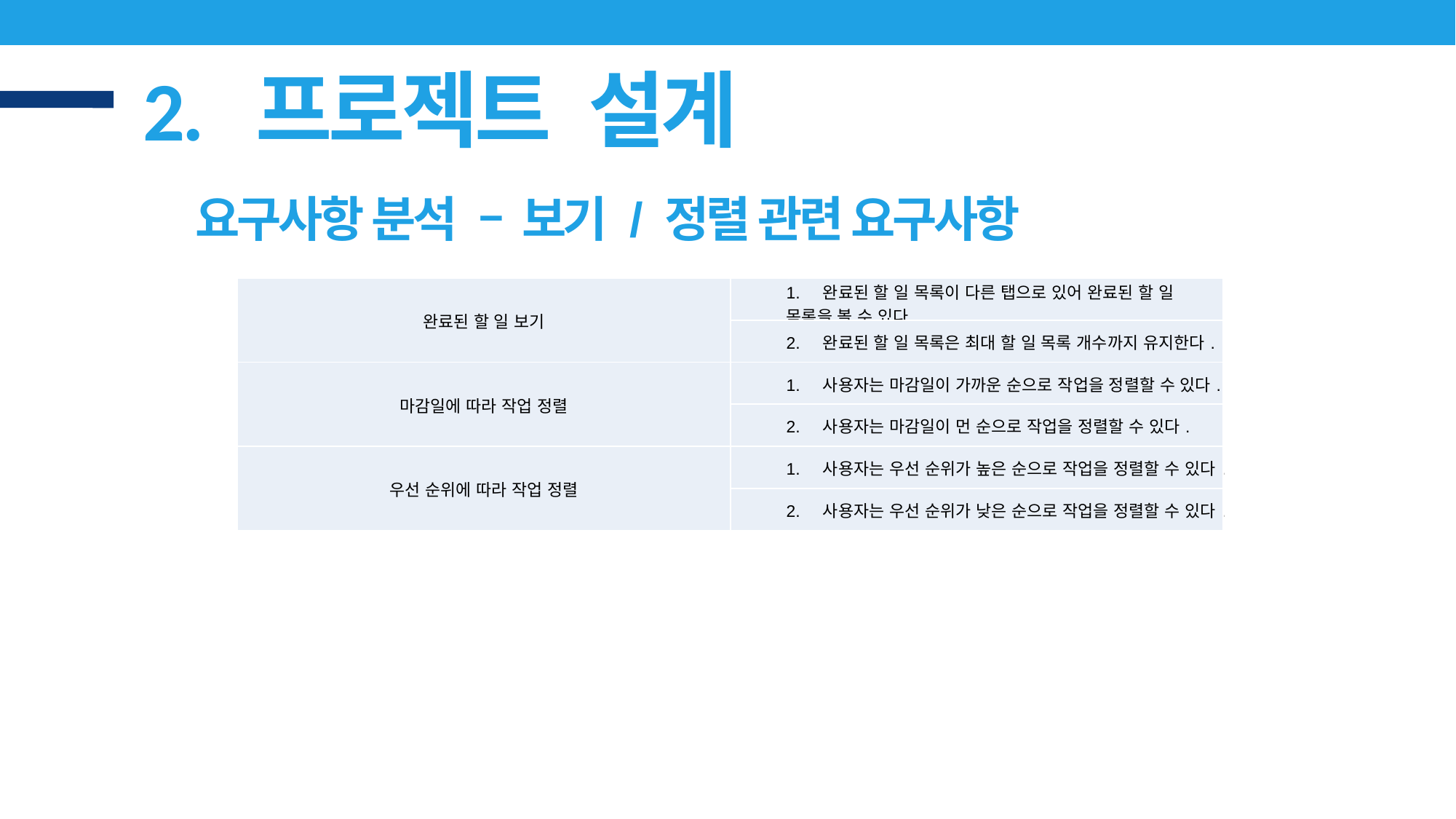

2.  프로젝트  설계

요구사항 분석  –  보기 / 정렬 관련 요구사항
| 완료된 할 일 보기 | 1.    완료된 할 일 목록이 다른 탭으로 있어 완료된 할 일 목록을 볼 수 있다. |
| --- | --- |
|  | 2.    완료된 할 일 목록은 최대 할 일 목록 개수까지 유지한다. |
| 마감일에 따라 작업 정렬 | 1.    사용자는 마감일이 가까운 순으로 작업을 정렬할 수 있다. |
|  | 2.    사용자는 마감일이 먼 순으로 작업을 정렬할 수 있다. |
| 우선 순위에 따라 작업 정렬 | 1.    사용자는 우선 순위가 높은 순으로 작업을 정렬할 수 있다. |
|  | 2.    사용자는 우선 순위가 낮은 순으로 작업을 정렬할 수 있다. |